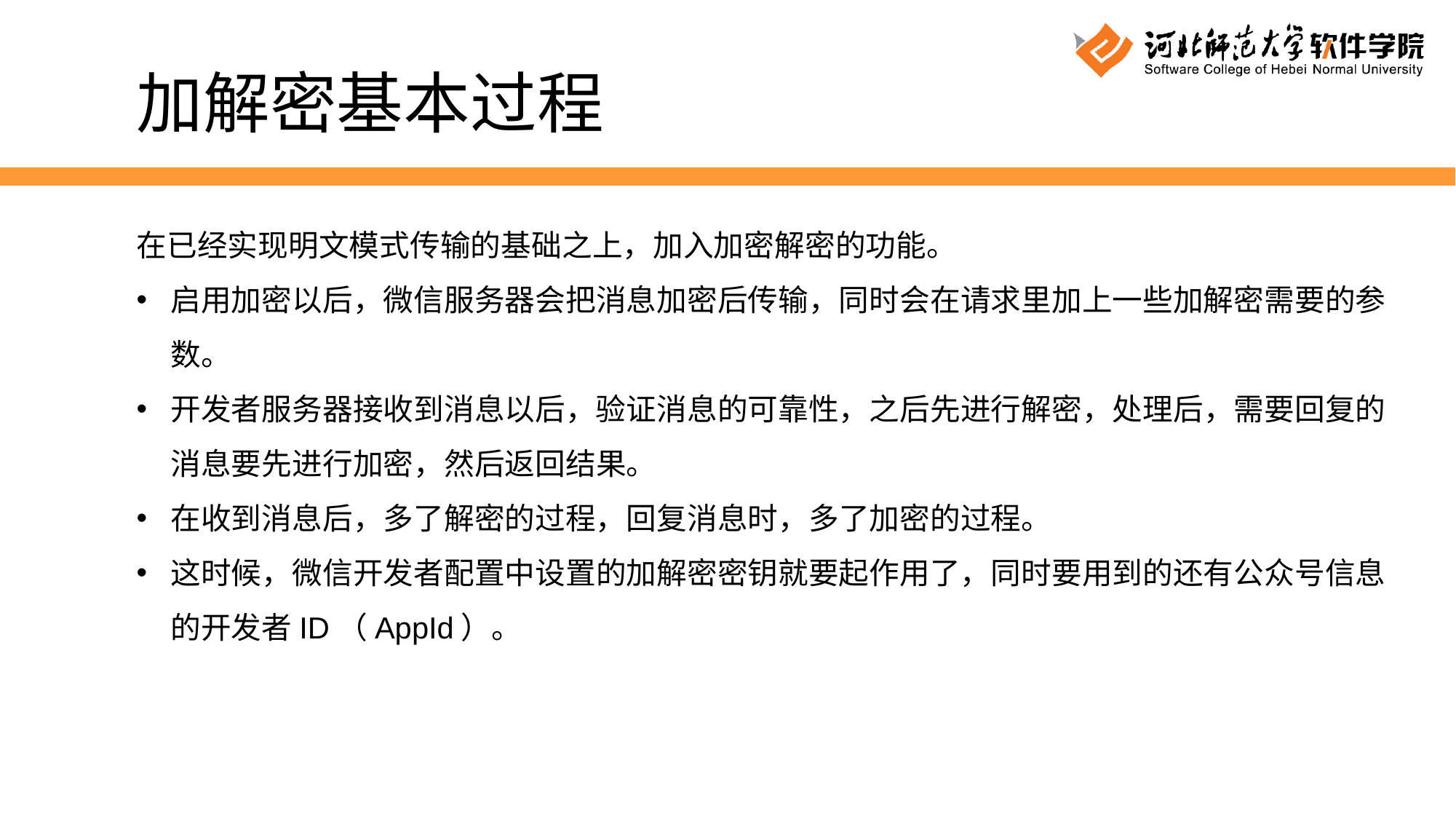

加解密基本过程
在已经实现明文模式传输的基础之上，加入加密解密的功能。
启用加密以后，微信服务器会把消息加密后传输，同时会在请求里加上一些加解密需要的参数。
开发者服务器接收到消息以后，验证消息的可靠性，之后先进行解密，处理后，需要回复的消息要先进行加密，然后返回结果。
在收到消息后，多了解密的过程，回复消息时，多了加密的过程。
这时候，微信开发者配置中设置的加解密密钥就要起作用了，同时要用到的还有公众号信息的开发者ID（AppId）。